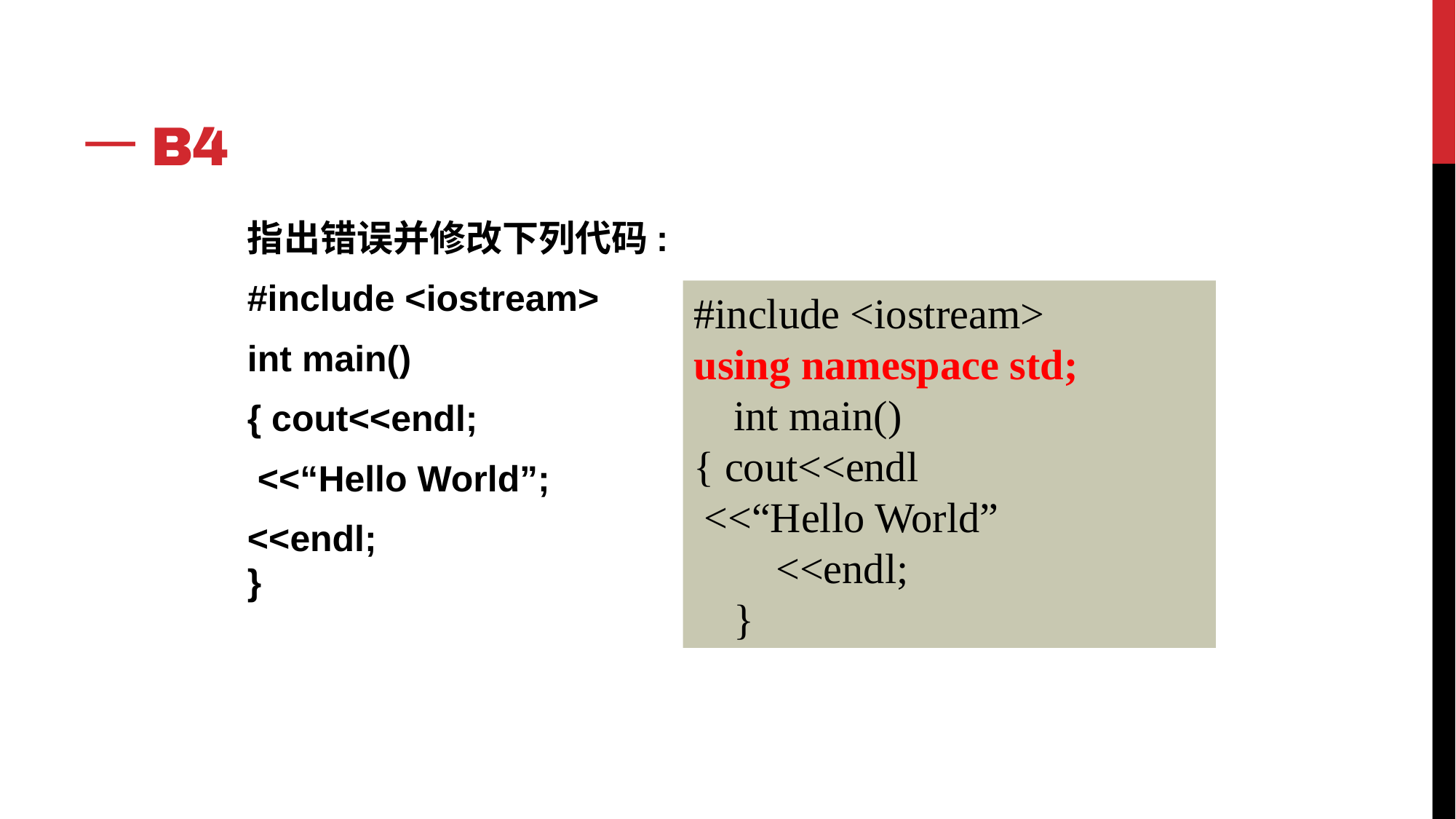

# 一b4
指出错误并修改下列代码:
#include <iostream>
int main()
{ cout<<endl;
 <<“Hello World”;
<<endl;
}

#include <iostream>
using namespace std;
int main()
{ cout<<endl
 <<“Hello World”
 <<endl;
}